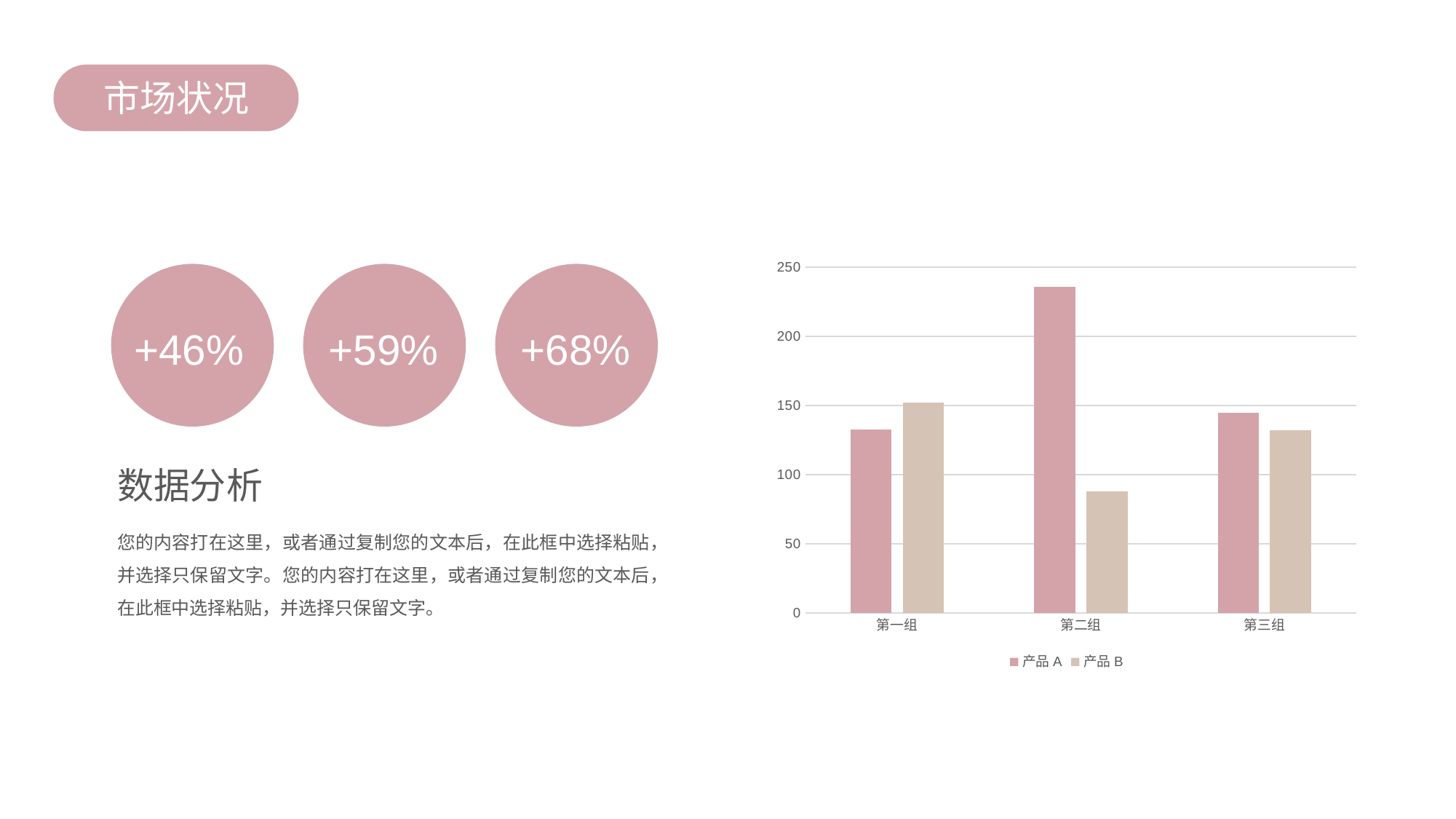

市场状况

### Chart

| Category | 产品A | 产品B |
|---|---|---|
| 第一组 | 133.0 | 152.0 |
| 第二组 | 236.0 | 88.0 |
| 第三组 | 145.0 | 132.0 |

+46%
+59%
+68%
数据分析
您的内容打在这里，或者通过复制您的文本后，在此框中选择粘贴，并选择只保留文字。您的内容打在这里，或者通过复制您的文本后，在此框中选择粘贴，并选择只保留文字。